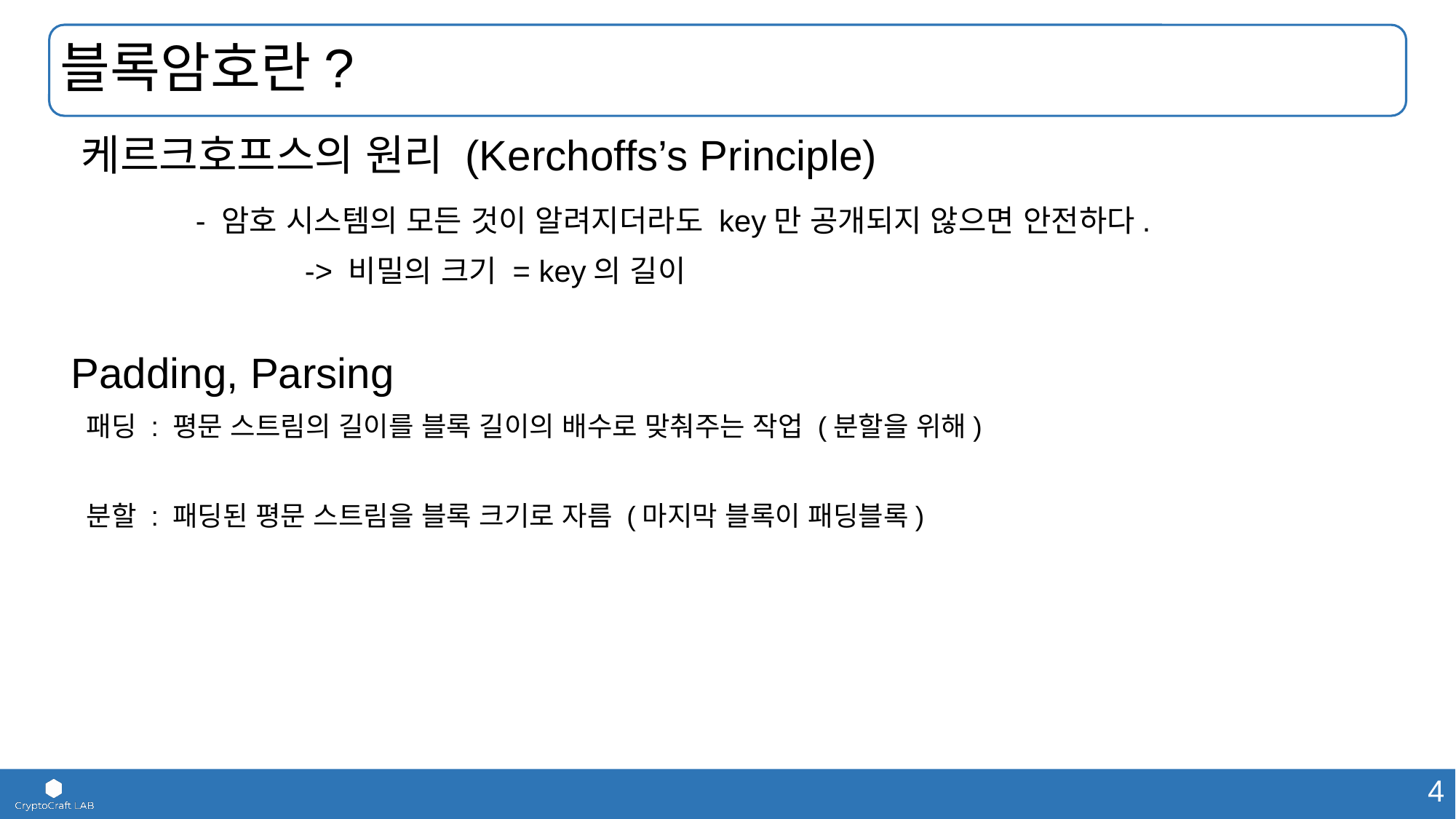

# 블록암호란?
 케르크호프스의 원리 (Kerchoffs’s Principle)
		- 암호 시스템의 모든 것이 알려지더라도 key만 공개되지 않으면 안전하다.
			-> 비밀의 크기 = key의 길이

 Padding, Parsing
	패딩 : 평문 스트림의 길이를 블록 길이의 배수로 맞춰주는 작업 (분할을 위해)

	분할 : 패딩된 평문 스트림을 블록 크기로 자름 (마지막 블록이 패딩블록)